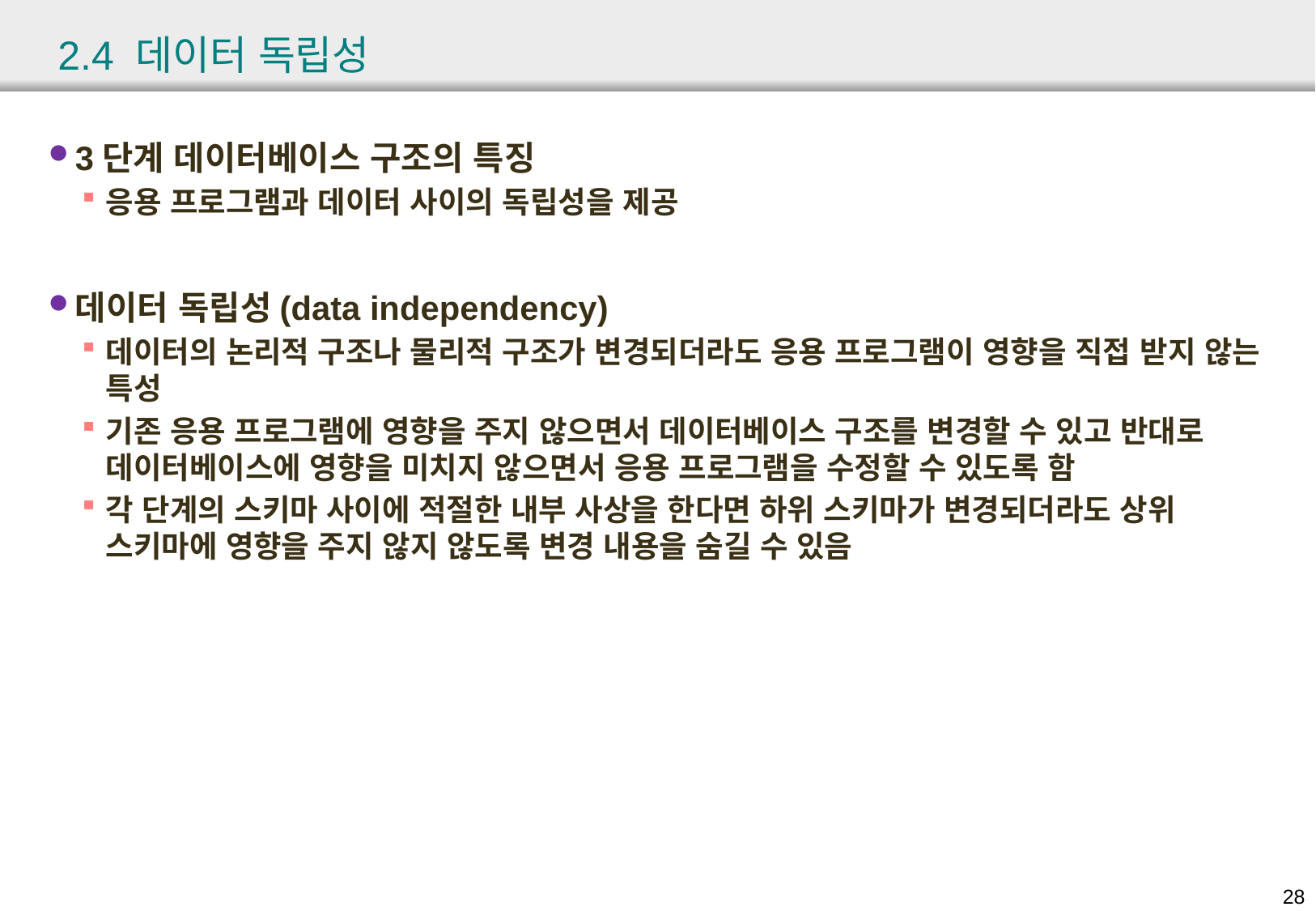

# 2.4 데이터 독립성
3단계 데이터베이스 구조의 특징
응용 프로그램과 데이터 사이의 독립성을 제공

데이터 독립성(data independency)
데이터의 논리적 구조나 물리적 구조가 변경되더라도 응용 프로그램이 영향을 직접 받지 않는 특성
기존 응용 프로그램에 영향을 주지 않으면서 데이터베이스 구조를 변경할 수 있고 반대로 데이터베이스에 영향을 미치지 않으면서 응용 프로그램을 수정할 수 있도록 함
각 단계의 스키마 사이에 적절한 내부 사상을 한다면 하위 스키마가 변경되더라도 상위 스키마에 영향을 주지 않지 않도록 변경 내용을 숨길 수 있음